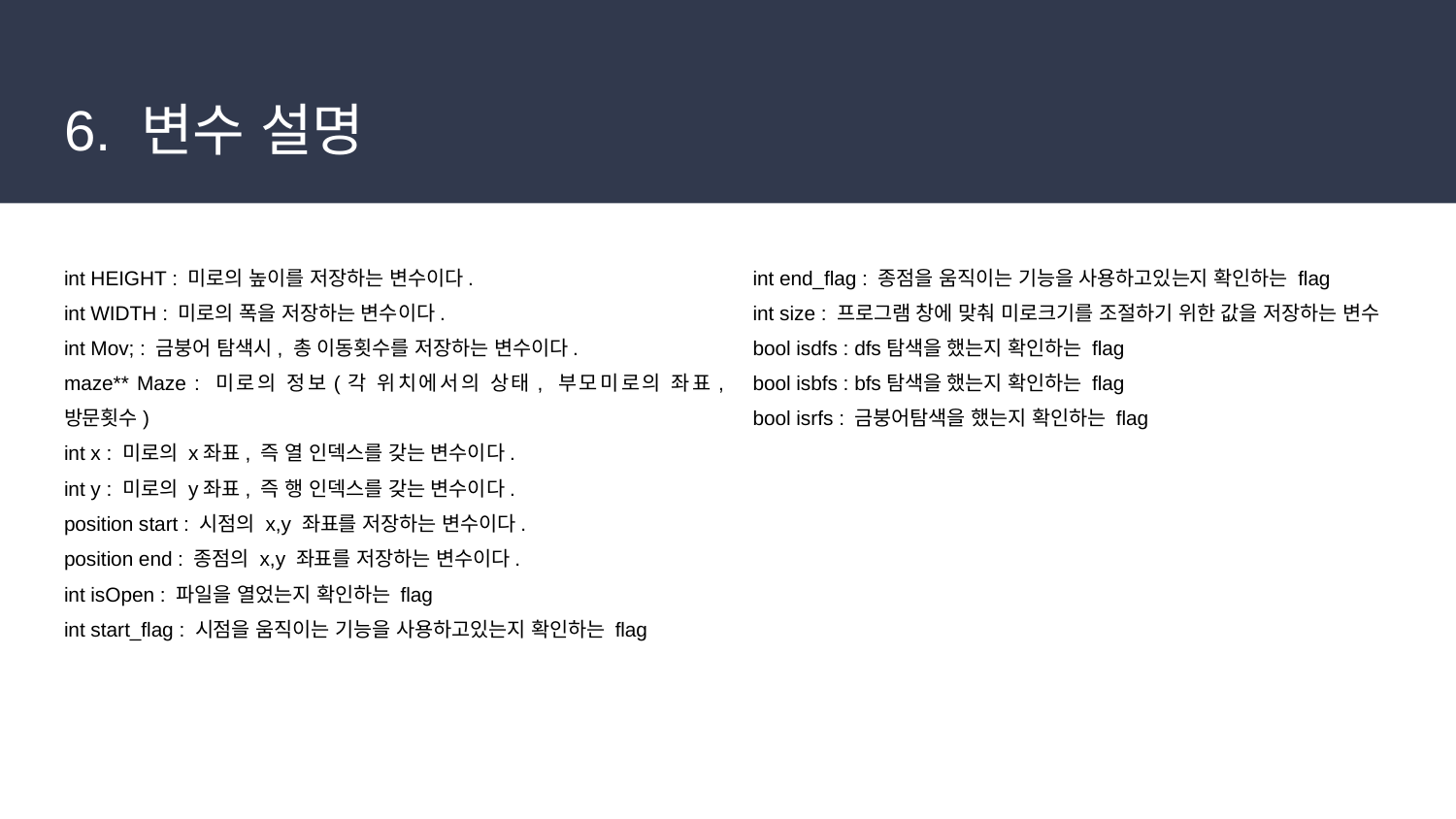

# 6. 변수 설명
int HEIGHT : 미로의 높이를 저장하는 변수이다.
int WIDTH : 미로의 폭을 저장하는 변수이다.
int Mov; : 금붕어 탐색시, 총 이동횟수를 저장하는 변수이다.
maze** Maze : 미로의 정보(각 위치에서의 상태, 부모미로의 좌표, 방문횟수)
int x : 미로의 x좌표, 즉 열 인덱스를 갖는 변수이다.
int y : 미로의 y좌표, 즉 행 인덱스를 갖는 변수이다.
position start : 시점의 x,y 좌표를 저장하는 변수이다.
position end : 종점의 x,y 좌표를 저장하는 변수이다.
int isOpen : 파일을 열었는지 확인하는 flag
int start_flag : 시점을 움직이는 기능을 사용하고있는지 확인하는 flag
int end_flag : 종점을 움직이는 기능을 사용하고있는지 확인하는 flag
int size : 프로그램 창에 맞춰 미로크기를 조절하기 위한 값을 저장하는 변수
bool isdfs : dfs탐색을 했는지 확인하는 flag
bool isbfs : bfs탐색을 했는지 확인하는 flag
bool isrfs : 금붕어탐색을 했는지 확인하는 flag